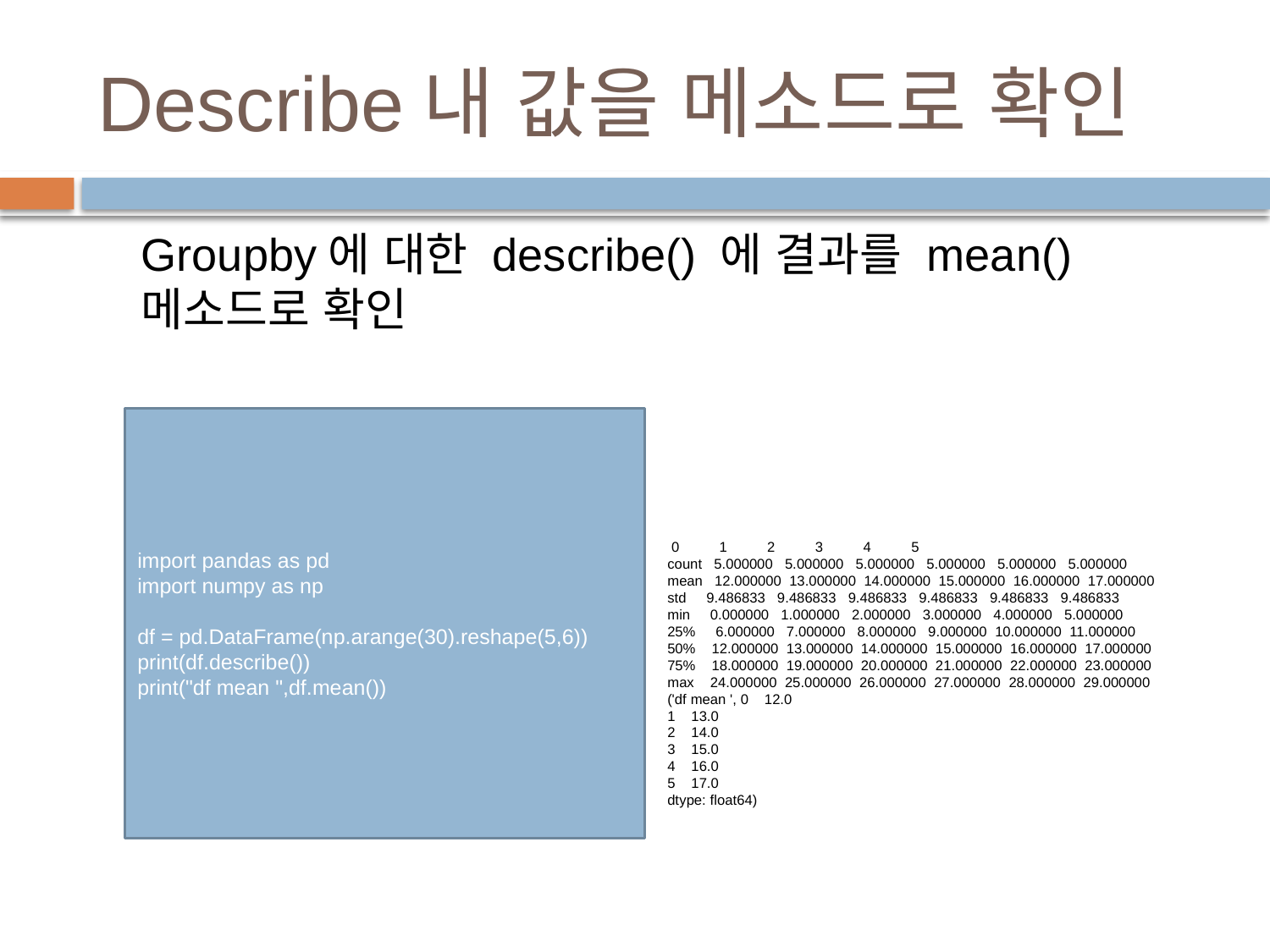

# Describe내 값을 메소드로 확인
Groupby에 대한 describe() 에 결과를 mean()메소드로 확인
import pandas as pd
import numpy as np

df = pd.DataFrame(np.arange(30).reshape(5,6))
print(df.describe())
print("df mean ",df.mean())
 0          1          2          3          4          5
count   5.000000   5.000000   5.000000   5.000000   5.000000   5.000000
mean   12.000000  13.000000  14.000000  15.000000  16.000000  17.000000
std     9.486833   9.486833   9.486833   9.486833   9.486833   9.486833
min     0.000000   1.000000   2.000000   3.000000   4.000000   5.000000
25%     6.000000   7.000000   8.000000   9.000000  10.000000  11.000000
50%    12.000000  13.000000  14.000000  15.000000  16.000000  17.000000
75%    18.000000  19.000000  20.000000  21.000000  22.000000  23.000000
max    24.000000  25.000000  26.000000  27.000000  28.000000  29.000000
('df mean ', 0    12.0
1    13.0
2    14.0
3    15.0
4    16.0
5    17.0
dtype: float64)